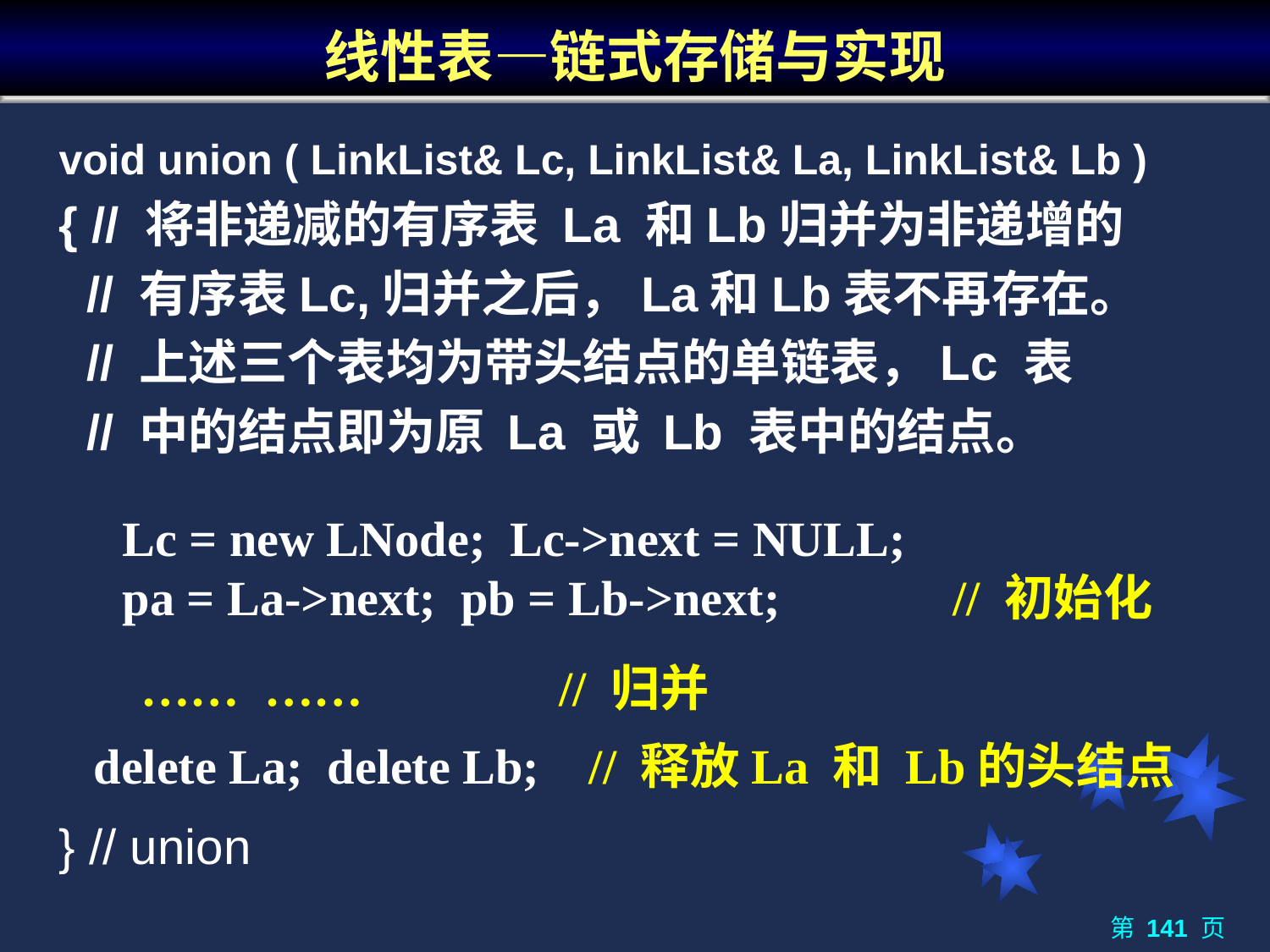

# 线性表—链式存储与实现
void union ( LinkList& Lc, LinkList& La, LinkList& Lb )
{ // 将非递减的有序表 La 和Lb归并为非递增的
  // 有序表Lc,归并之后，La和Lb表不再存在。
  // 上述三个表均为带头结点的单链表，Lc 表
  // 中的结点即为原 La 或 Lb 表中的结点。

} // union
Lc = new LNode;  Lc->next = NULL;
pa = La->next;  pb = Lb->next;              // 初始化
……  ……                // 归并
delete La;  delete Lb;    // 释放La 和 Lb的头结点
第 141 页